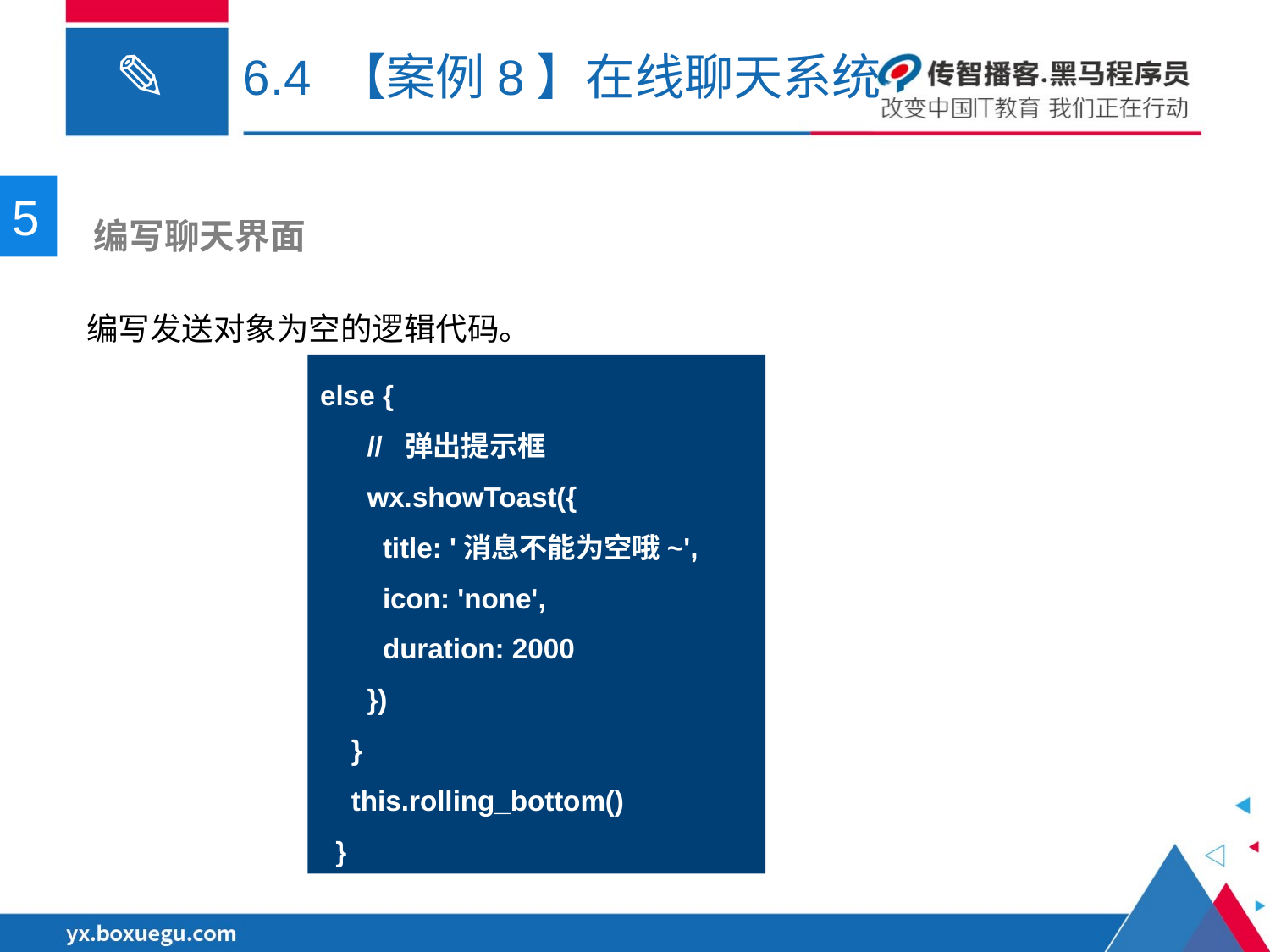

# 6.4 【案例8】在线聊天系统

5
  编写聊天界面
编写发送对象为空的逻辑代码。
else {
      //  弹出提示框
      wx.showToast({
        title: '消息不能为空哦~',
        icon: 'none',
        duration: 2000
      })
    }
    this.rolling_bottom()
  }